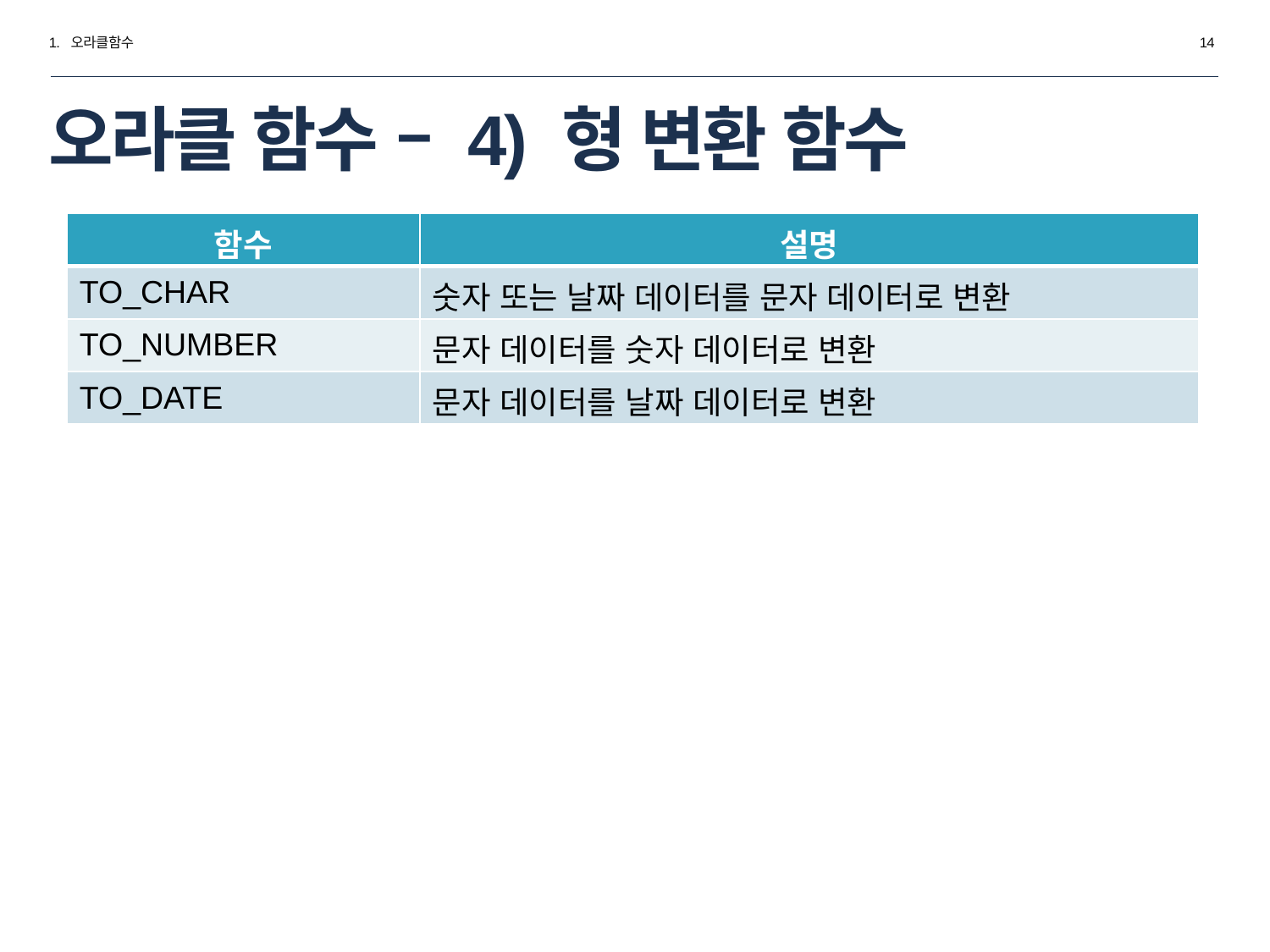

1.  오라클함수
14
# 오라클 함수 – 4) 형 변환 함수
| 함수 | 설명 |
| --- | --- |
| TO\_CHAR | 숫자 또는 날짜 데이터를 문자 데이터로 변환 |
| TO\_NUMBER | 문자 데이터를 숫자 데이터로 변환 |
| TO\_DATE | 문자 데이터를 날짜 데이터로 변환 |